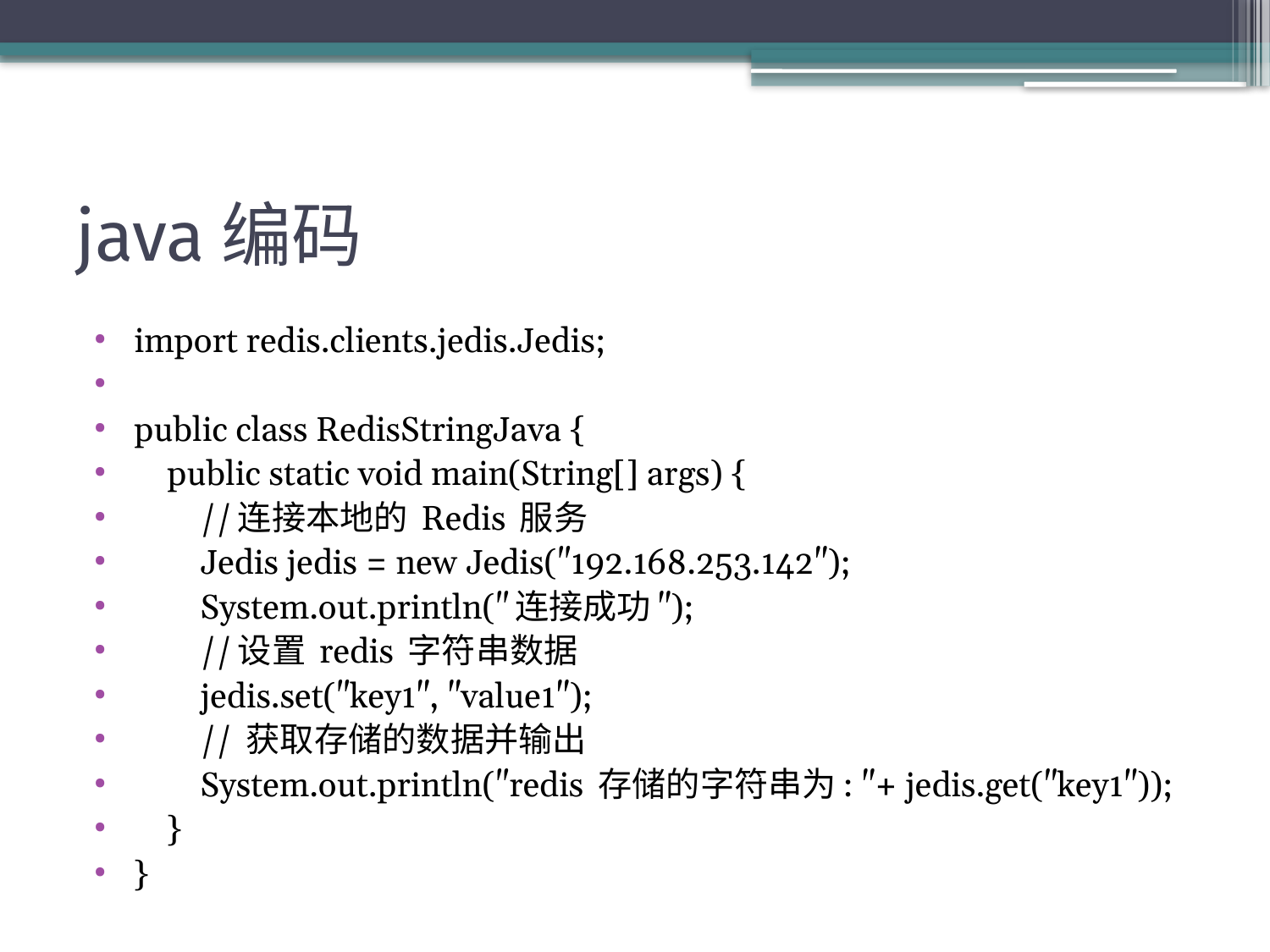

# java编码
import redis.clients.jedis.Jedis;

public class RedisStringJava {
    public static void main(String[] args) {
        //连接本地的 Redis 服务
        Jedis jedis = new Jedis("192.168.253.142");
        System.out.println("连接成功");
        //设置 redis 字符串数据
        jedis.set("key1", "value1");
        // 获取存储的数据并输出
        System.out.println("redis 存储的字符串为: "+ jedis.get("key1"));
    }
}